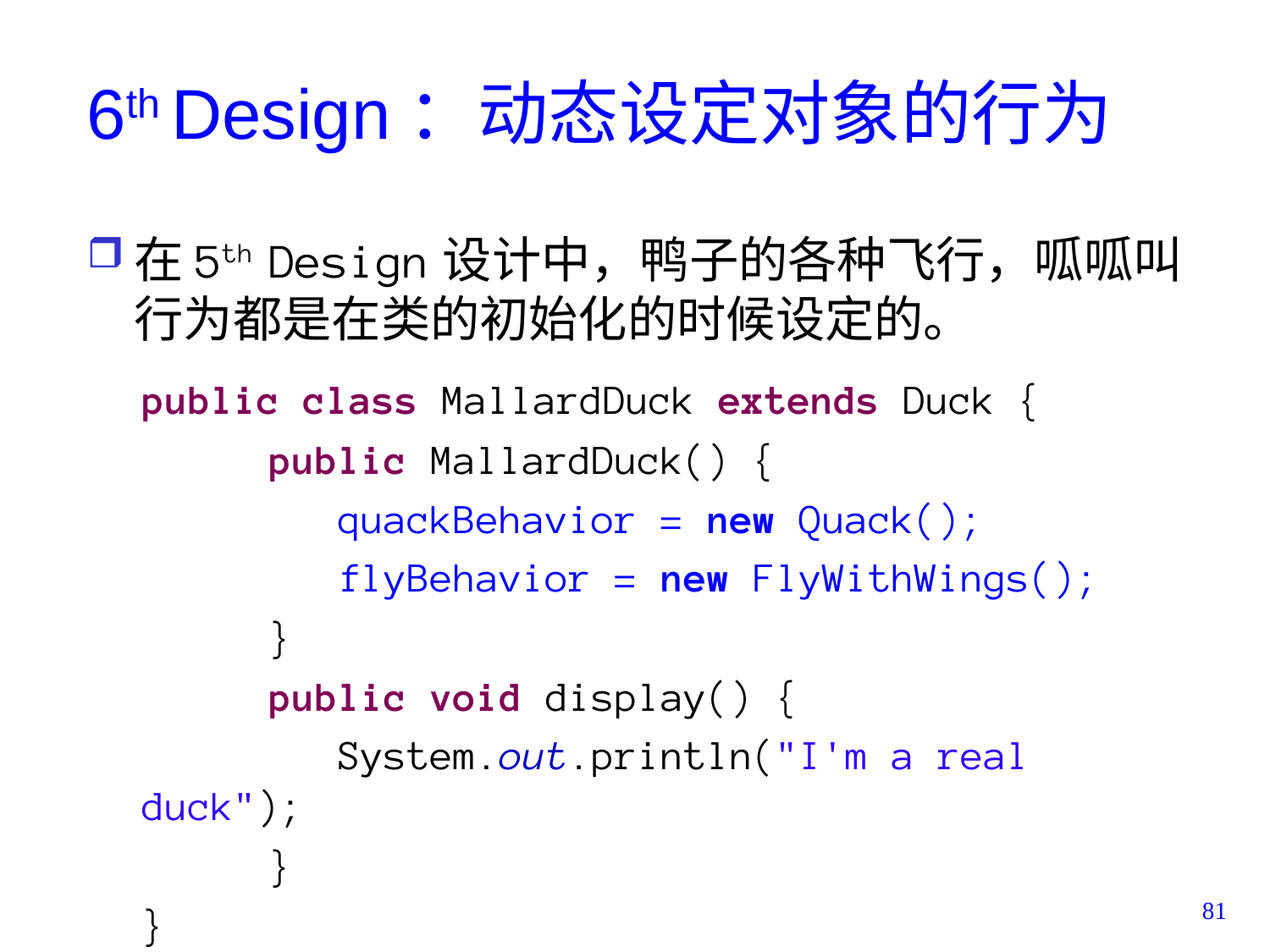

# 6th Design：动态设定对象的行为
在5th Design设计中，鸭子的各种飞行，呱呱叫行为都是在类的初始化的时候设定的。
public class MallardDuck extends Duck {
	public MallardDuck() {
	   quackBehavior = new Quack();
	   flyBehavior = new FlyWithWings();
	}
	public void display() {
	   System.out.println("I'm a real duck");
	}
}
81